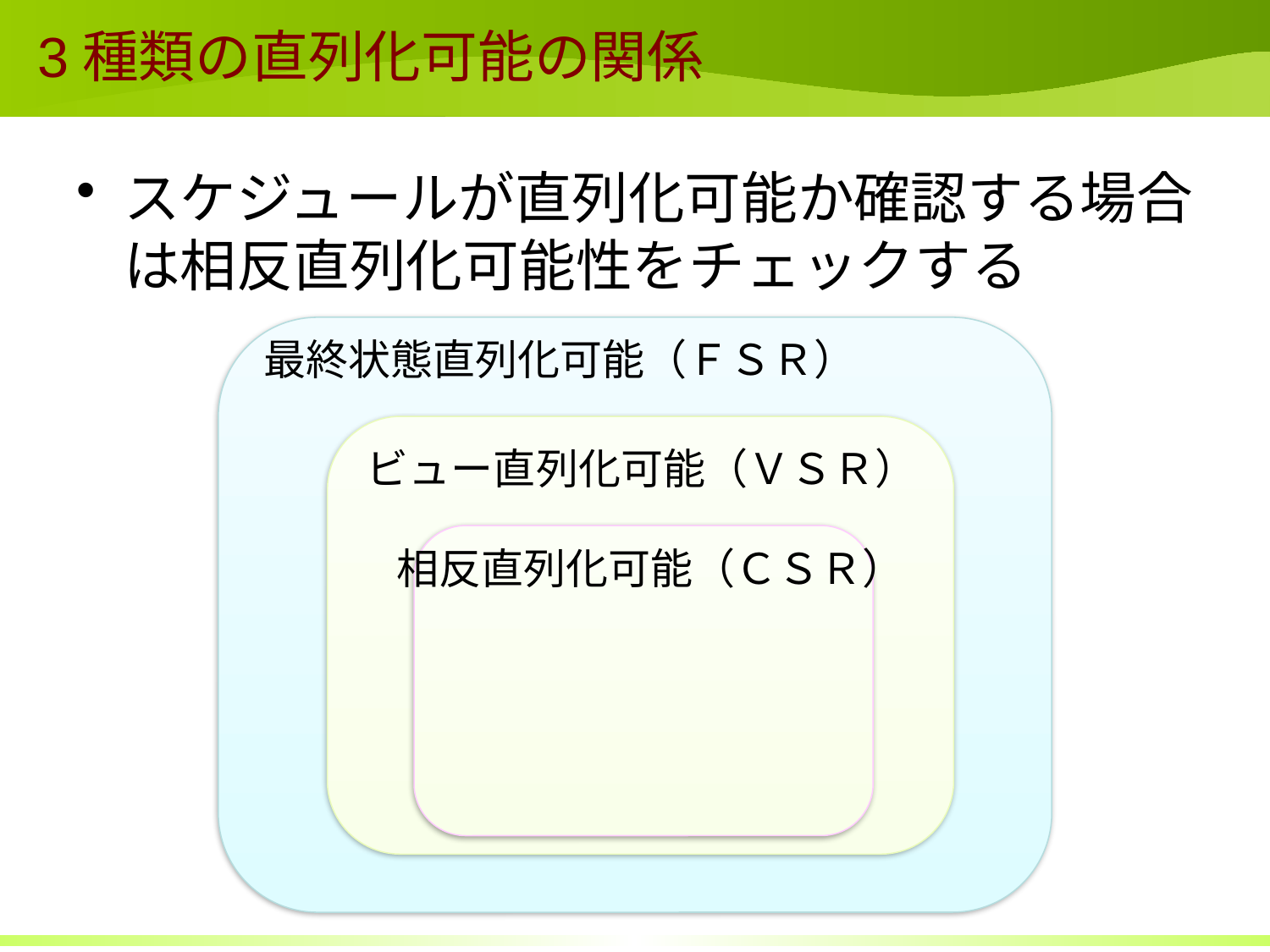

# 3種類の直列化可能の関係
スケジュールが直列化可能か確認する場合は相反直列化可能性をチェックする

最終状態直列化可能（ＦＳＲ）

ビュー直列化可能（ＶＳＲ）

相反直列化可能（ＣＳＲ）